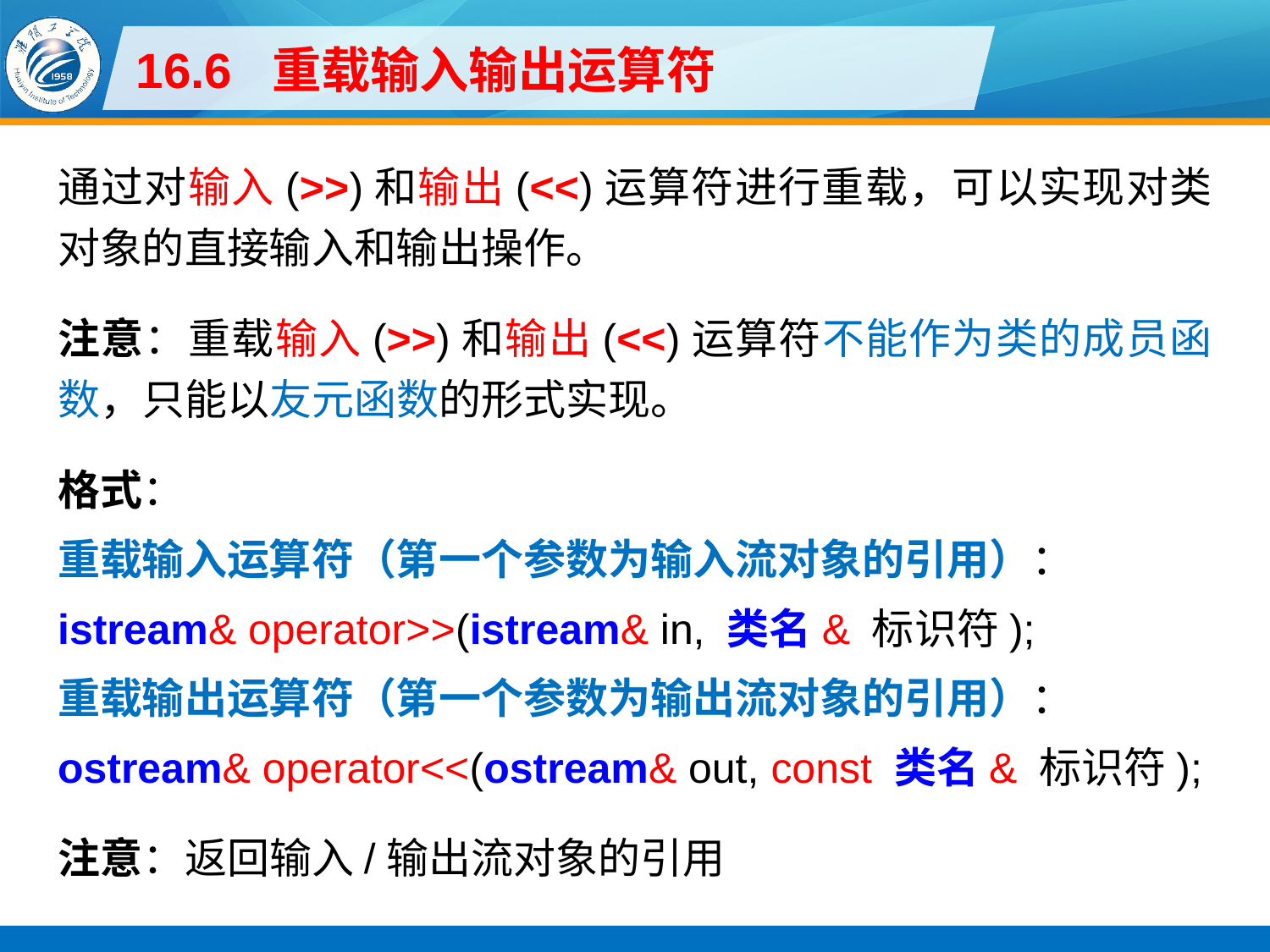

# 16.6  重载输入输出运算符
通过对输入(>>)和输出(<<)运算符进行重载，可以实现对类对象的直接输入和输出操作。
注意：重载输入(>>)和输出(<<)运算符不能作为类的成员函数，只能以友元函数的形式实现。
格式：
重载输入运算符（第一个参数为输入流对象的引用）：
istream& operator>>(istream& in, 类名& 标识符);
重载输出运算符（第一个参数为输出流对象的引用）：
ostream& operator<<(ostream& out, const 类名& 标识符);
注意：返回输入/输出流对象的引用